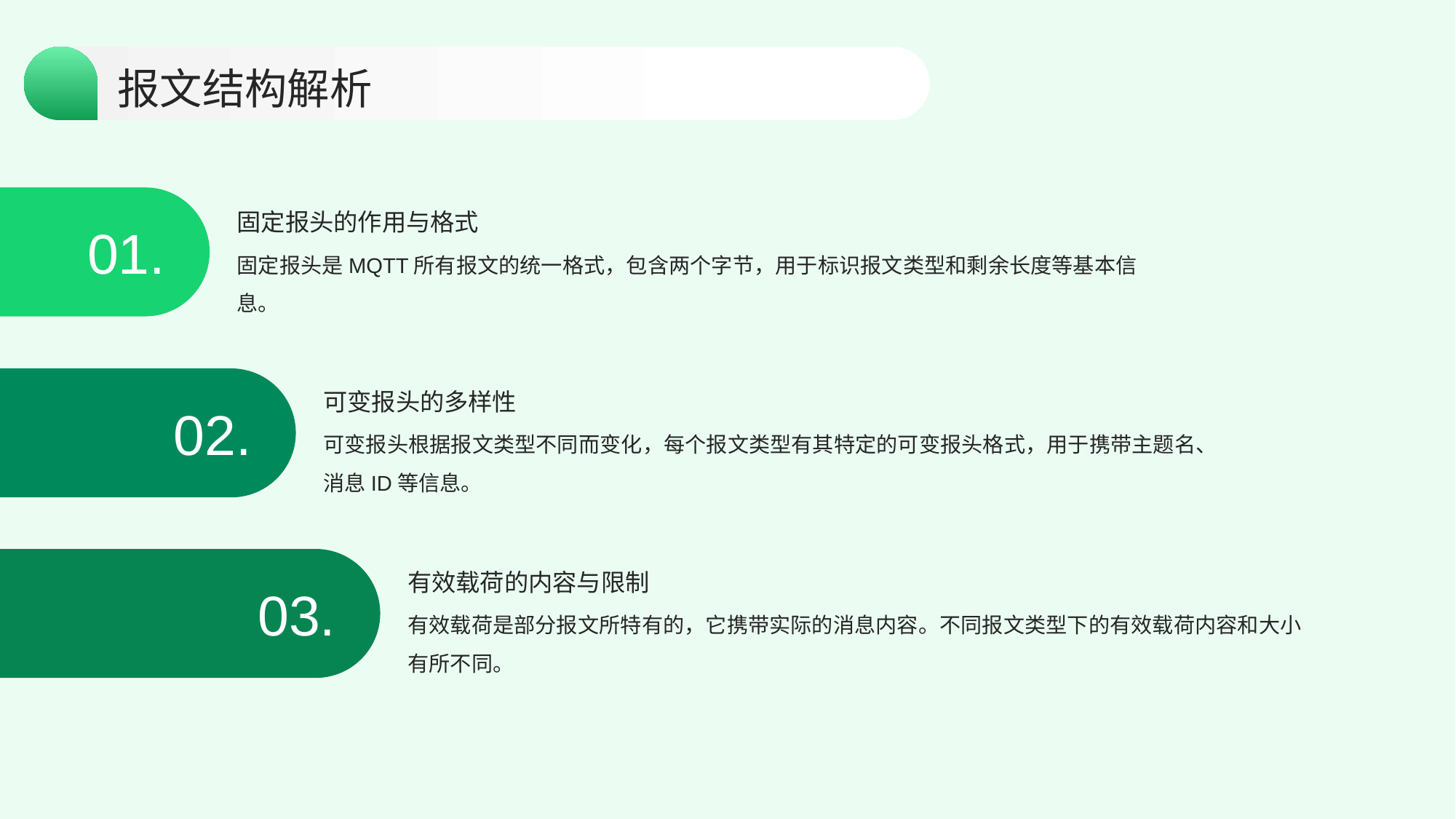

报文结构解析

固定报头的作用与格式
01.
固定报头是MQTT所有报文的统一格式，包含两个字节，用于标识报文类型和剩余长度等基本信息。

可变报头的多样性
02.
可变报头根据报文类型不同而变化，每个报文类型有其特定的可变报头格式，用于携带主题名、消息ID等信息。

有效载荷的内容与限制
03.
有效载荷是部分报文所特有的，它携带实际的消息内容。不同报文类型下的有效载荷内容和大小有所不同。